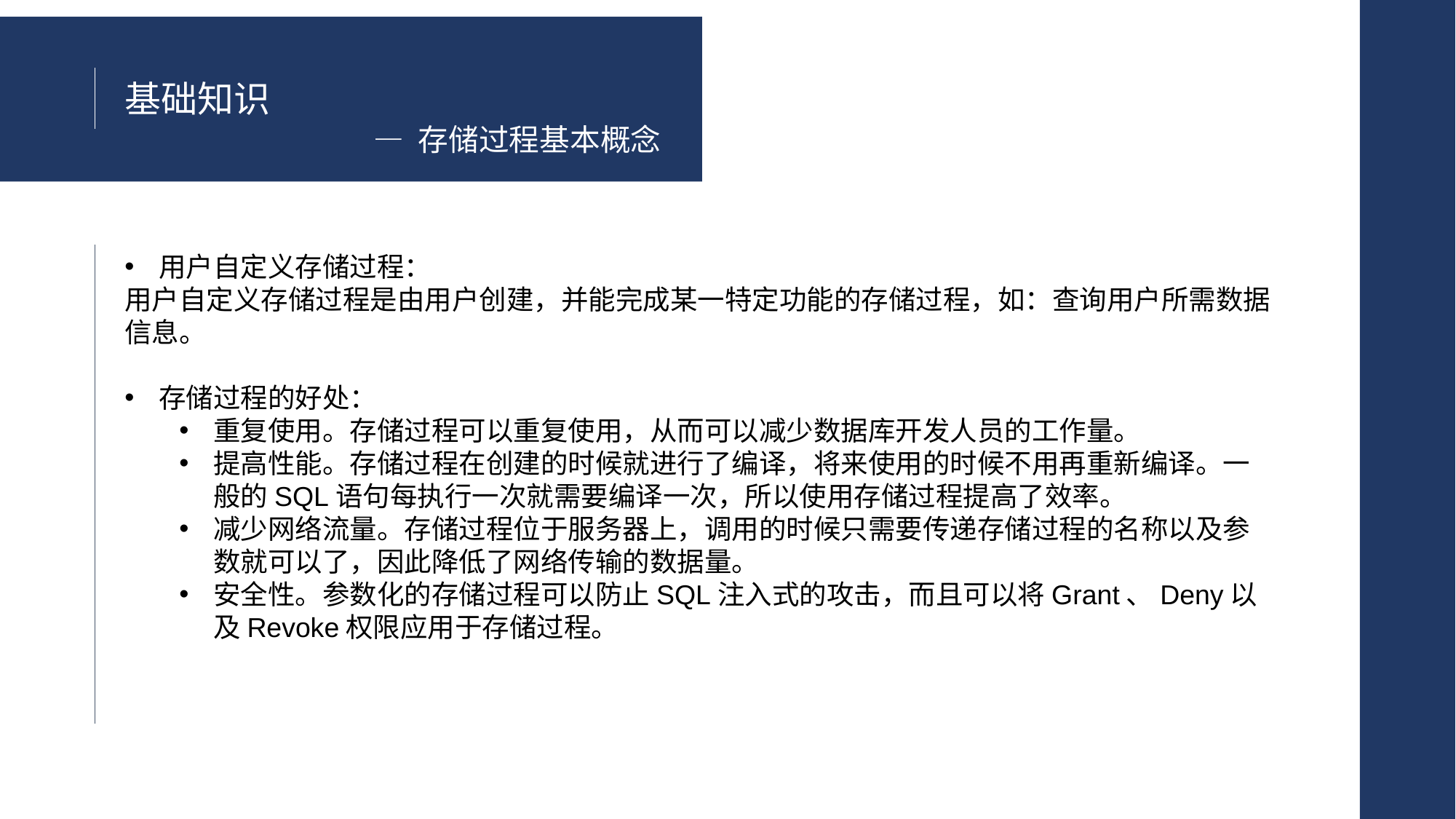

基础知识
— 存储过程基本概念

用户自定义存储过程：
用户自定义存储过程是由用户创建，并能完成某一特定功能的存储过程，如：查询用户所需数据信息。

存储过程的好处：
重复使用。存储过程可以重复使用，从而可以减少数据库开发人员的工作量。
提高性能。存储过程在创建的时候就进行了编译，将来使用的时候不用再重新编译。一般的SQL语句每执行一次就需要编译一次，所以使用存储过程提高了效率。
减少网络流量。存储过程位于服务器上，调用的时候只需要传递存储过程的名称以及参数就可以了，因此降低了网络传输的数据量。
安全性。参数化的存储过程可以防止SQL注入式的攻击，而且可以将Grant、Deny以及Revoke权限应用于存储过程。